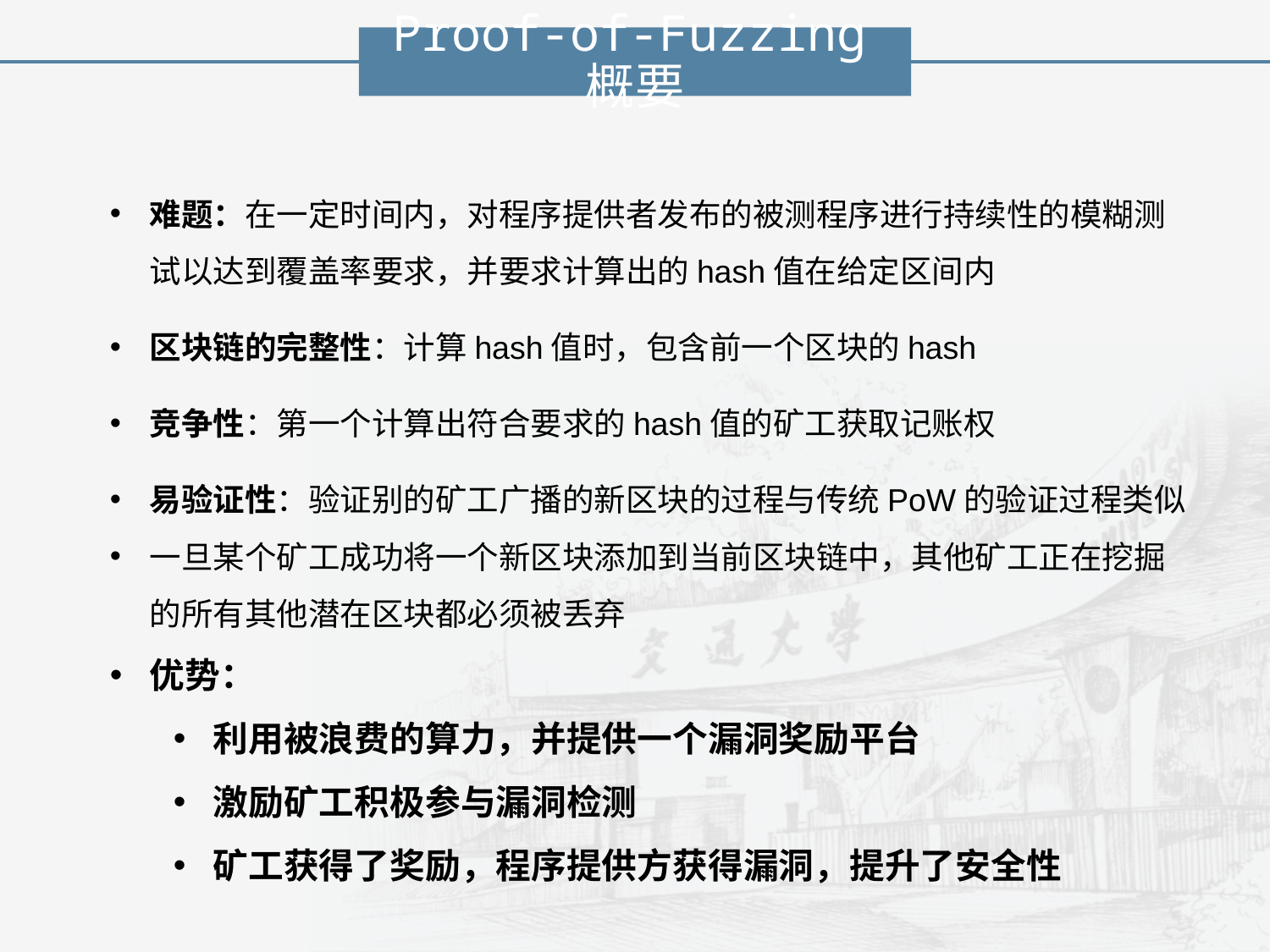

Proof-of-Fuzzing概要
难题：在一定时间内，对程序提供者发布的被测程序进行持续性的模糊测试以达到覆盖率要求，并要求计算出的hash值在给定区间内
区块链的完整性：计算hash值时，包含前一个区块的hash
竞争性：第一个计算出符合要求的hash值的矿工获取记账权
易验证性：验证别的矿工广播的新区块的过程与传统PoW的验证过程类似
一旦某个矿工成功将一个新区块添加到当前区块链中，其他矿工正在挖掘的所有其他潜在区块都必须被丢弃
优势：
利用被浪费的算力，并提供一个漏洞奖励平台
激励矿工积极参与漏洞检测
矿工获得了奖励，程序提供方获得漏洞，提升了安全性